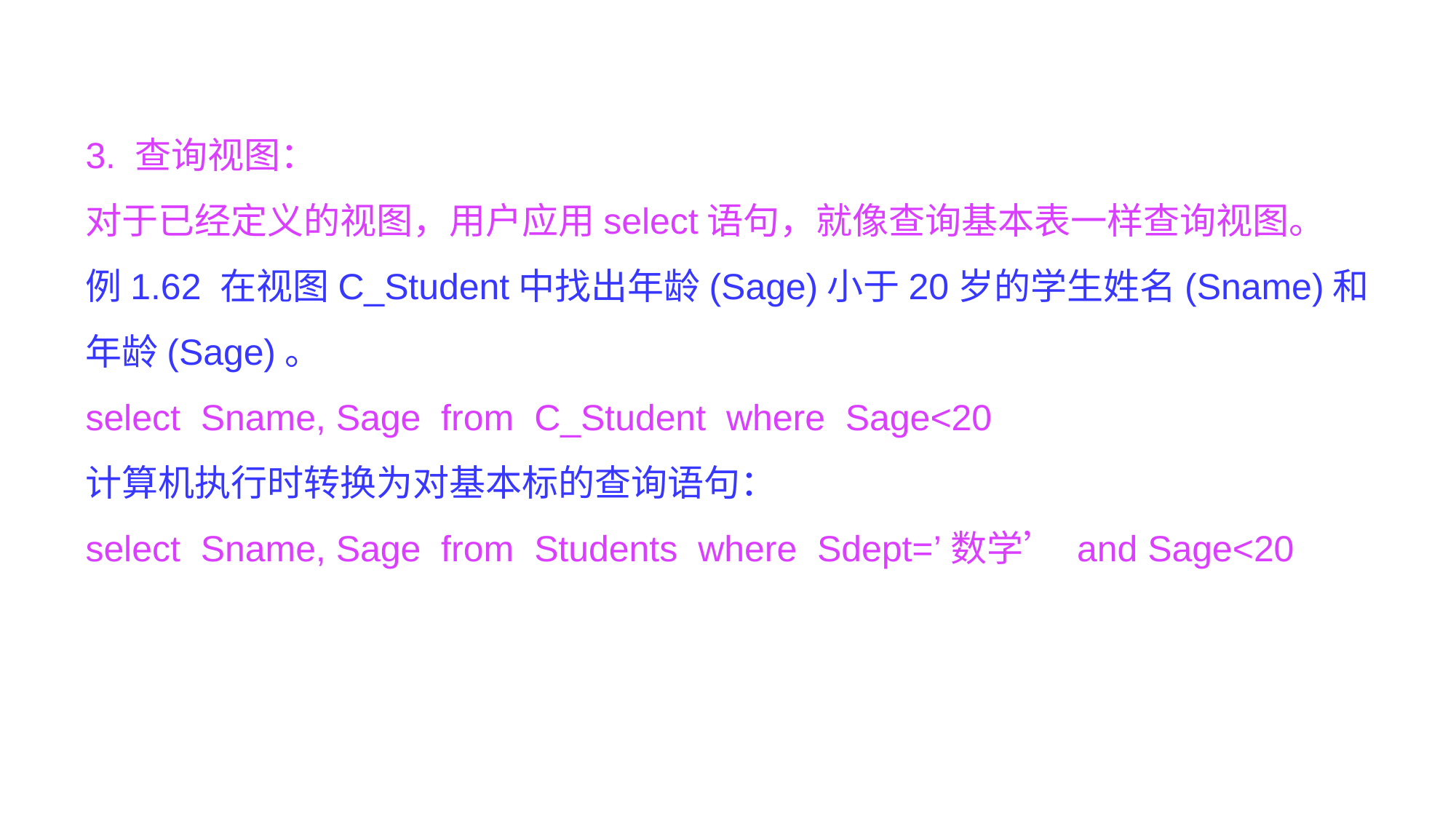

3. 查询视图：
对于已经定义的视图，用户应用select语句，就像查询基本表一样查询视图。
例1.62 在视图C_Student中找出年龄(Sage)小于20岁的学生姓名(Sname)和年龄(Sage)。
select  Sname, Sage  from  C_Student  where  Sage<20
计算机执行时转换为对基本标的查询语句：
select  Sname, Sage  from  Students  where  Sdept=’数学’ and Sage<20